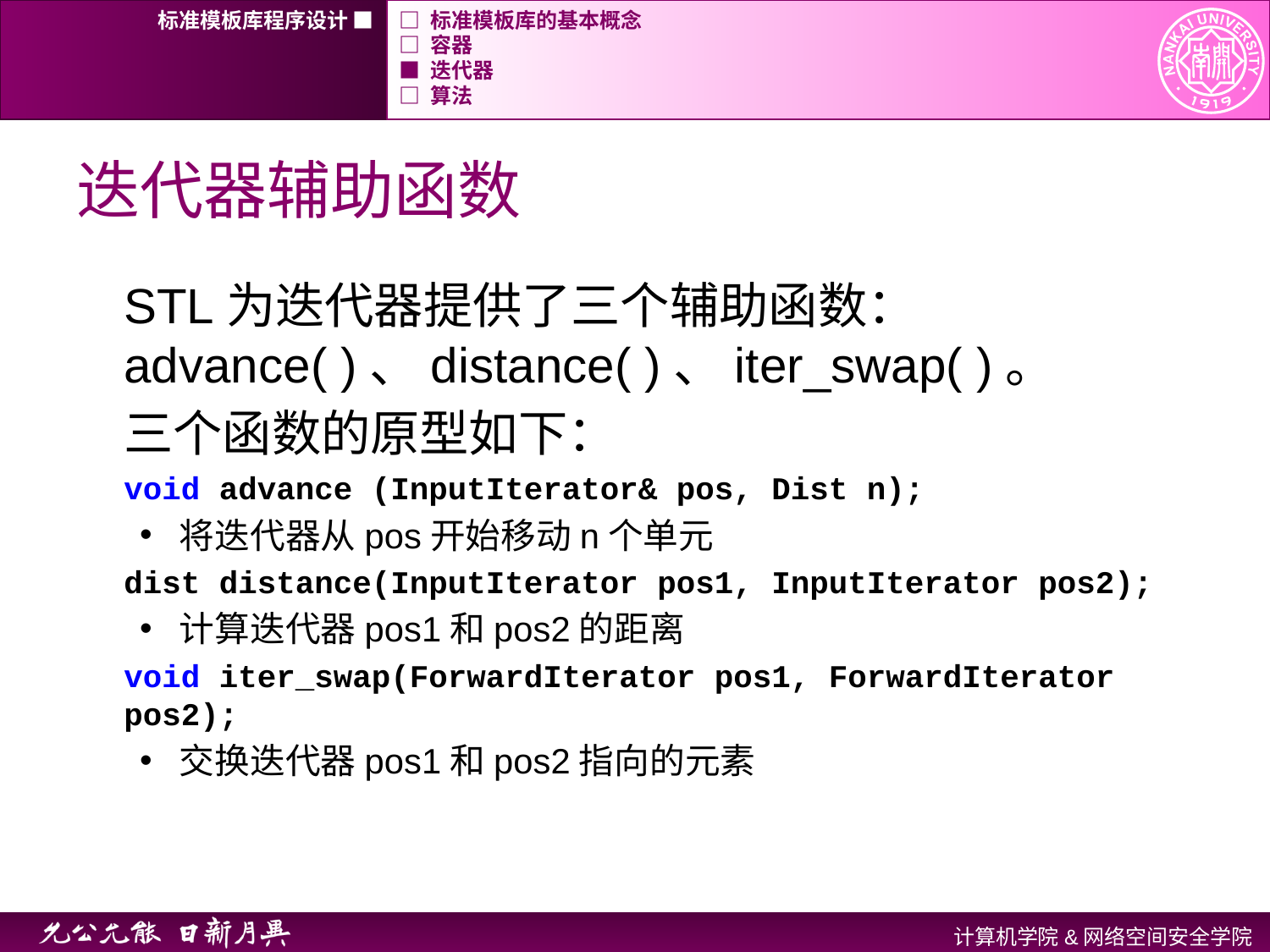

标准模板库程序设计 ■
□ 标准模板库的基本概念

□ 容器

■ 迭代器

□ 算法
# 迭代器辅助函数
STL为迭代器提供了三个辅助函数：advance( )、distance( )、iter_swap( )。
三个函数的原型如下：
void advance (InputIterator& pos, Dist n);
将迭代器从pos开始移动n个单元
dist distance(InputIterator pos1, InputIterator pos2);
计算迭代器pos1和pos2的距离
void iter_swap(ForwardIterator pos1, ForwardIterator pos2);
交换迭代器pos1和pos2指向的元素